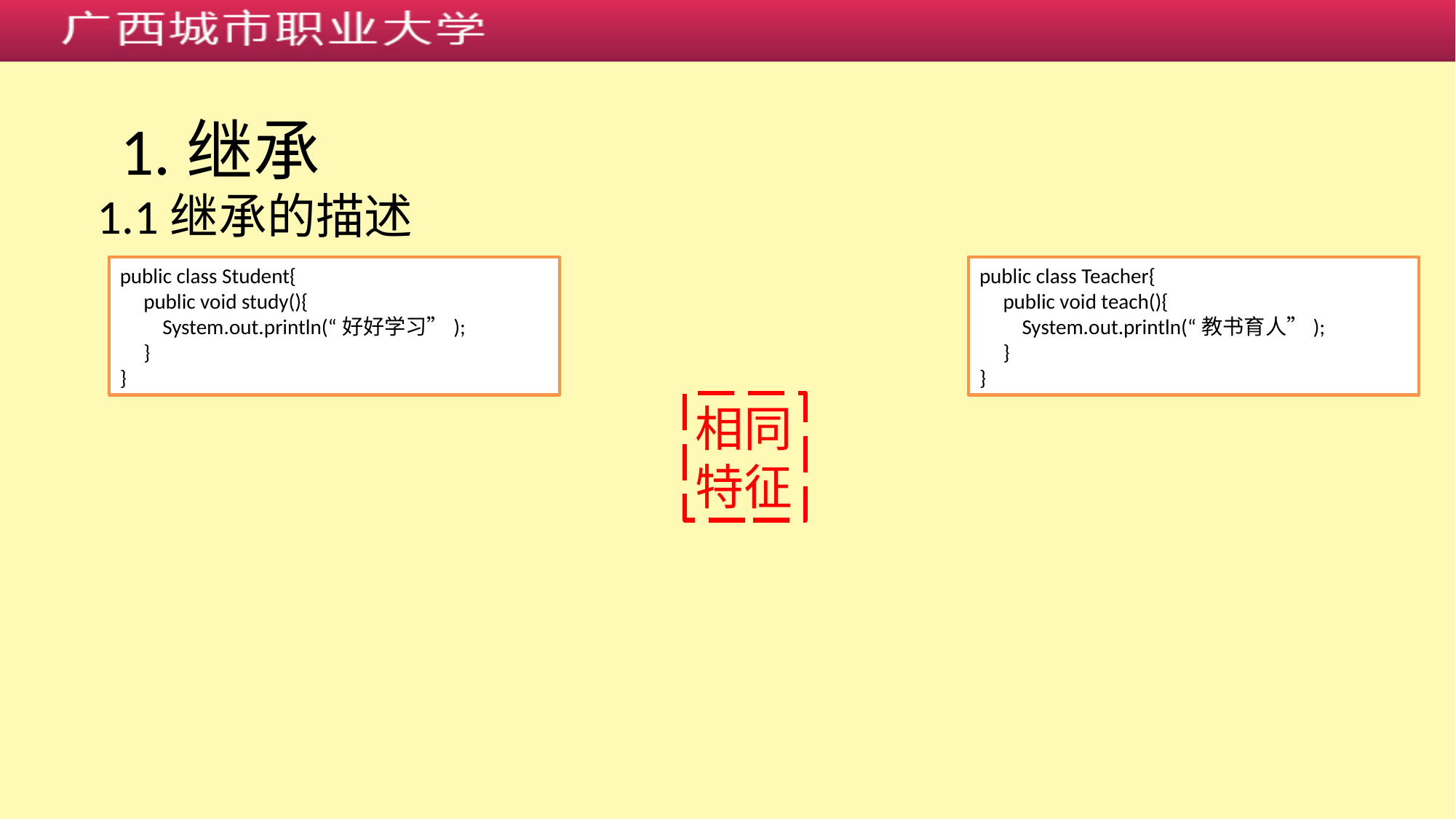

# 1.继承
1.1继承的描述
public class Teacher{
     public void teach(){
         System.out.println(“教书育人”);
     }
}
public class Student{
     public void study(){
         System.out.println(“好好学习”);
     }
}
相同特征